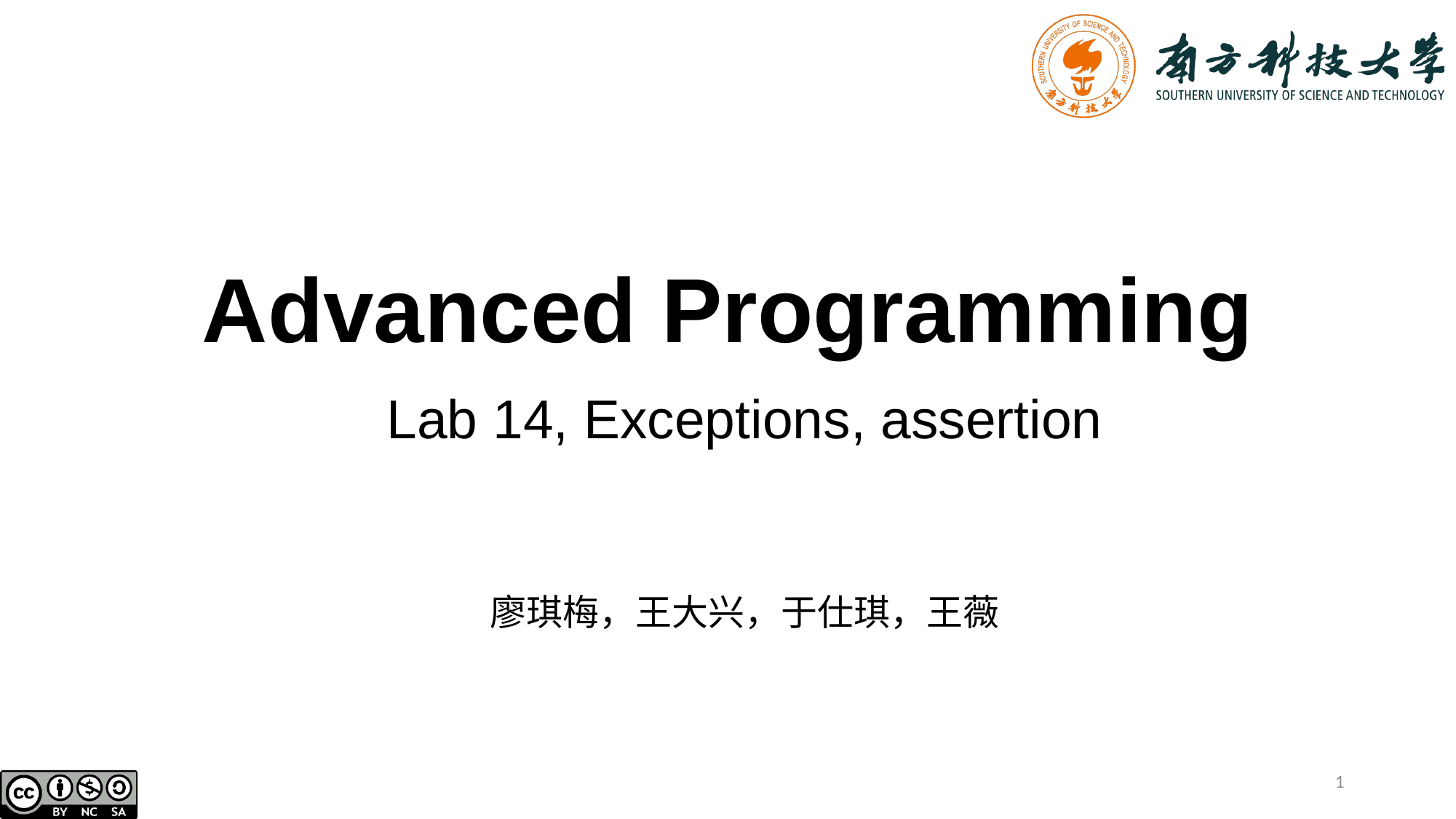

# Advanced Programming
Lab 14, Exceptions, assertion

廖琪梅，王大兴，于仕琪，王薇

1